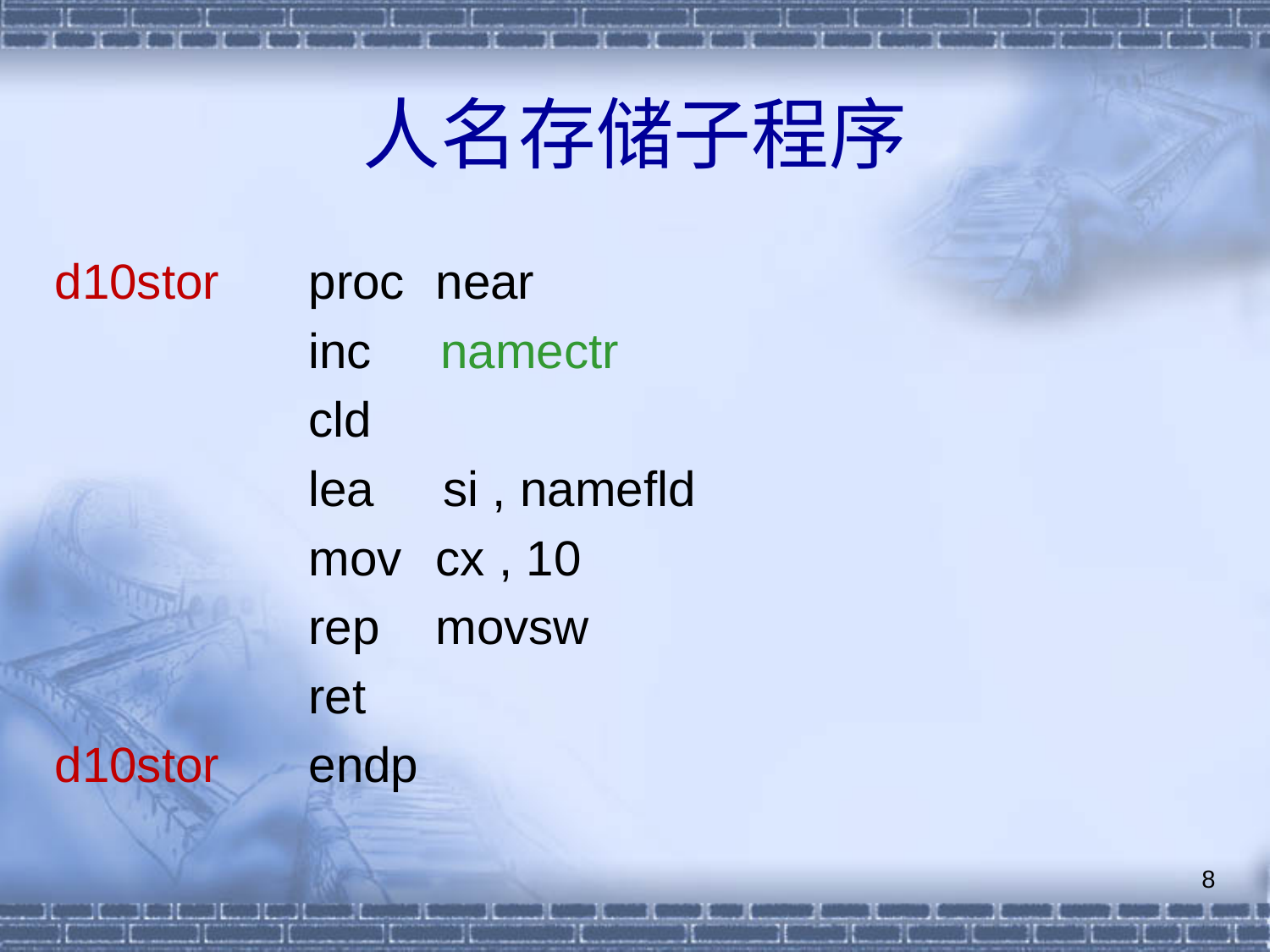

# 人名存储子程序
d10stor 	proc	near
        		inc     namectr
        		cld
        		lea     si , namefld
        		mov	cx , 10
        		rep	movsw
        		ret
d10stor 	endp
8